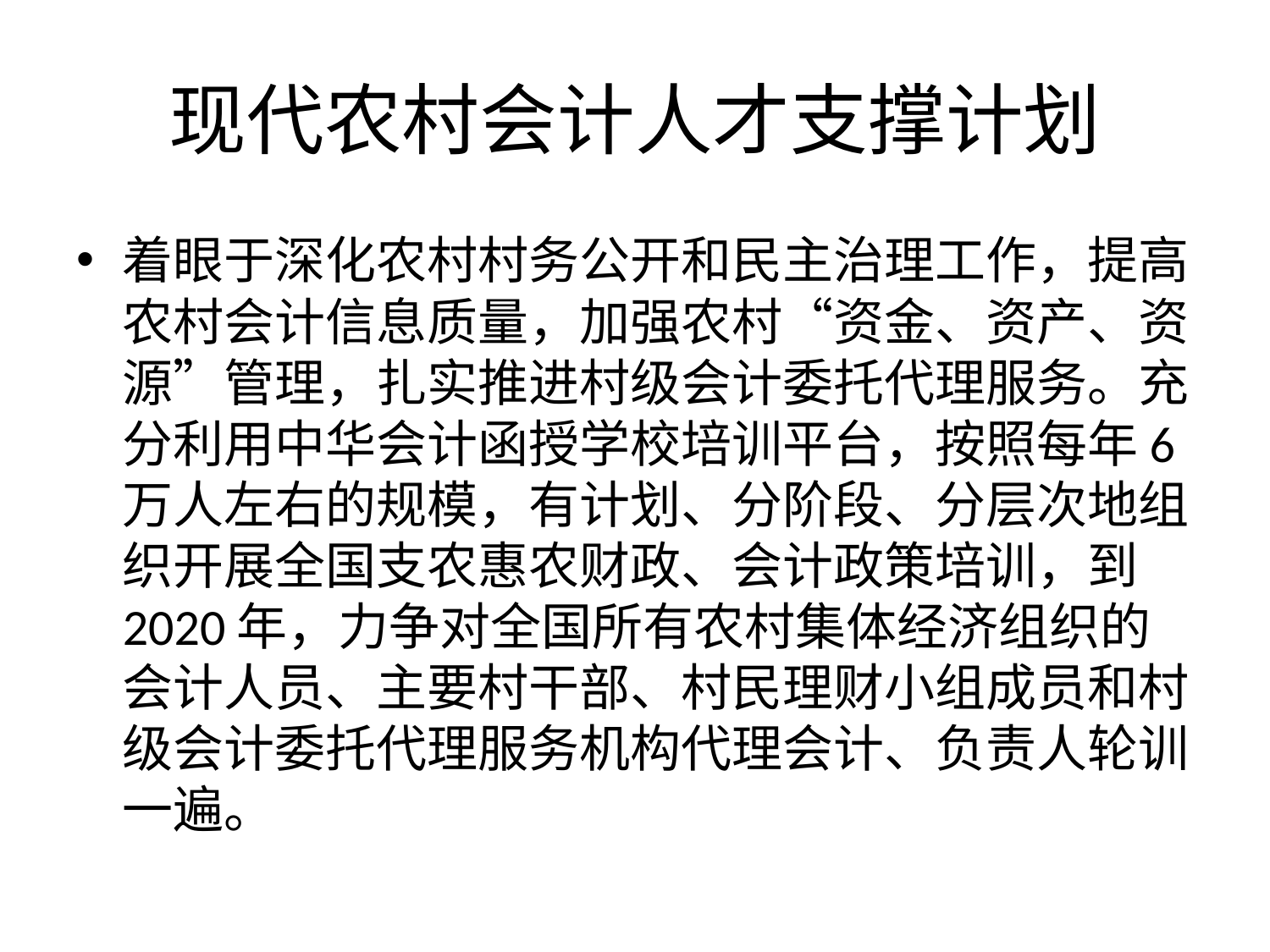

# 现代农村会计人才支撑计划
着眼于深化农村村务公开和民主治理工作，提高农村会计信息质量，加强农村“资金、资产、资源”管理，扎实推进村级会计委托代理服务。充分利用中华会计函授学校培训平台，按照每年6万人左右的规模，有计划、分阶段、分层次地组织开展全国支农惠农财政、会计政策培训，到2020年，力争对全国所有农村集体经济组织的会计人员、主要村干部、村民理财小组成员和村级会计委托代理服务机构代理会计、负责人轮训一遍。